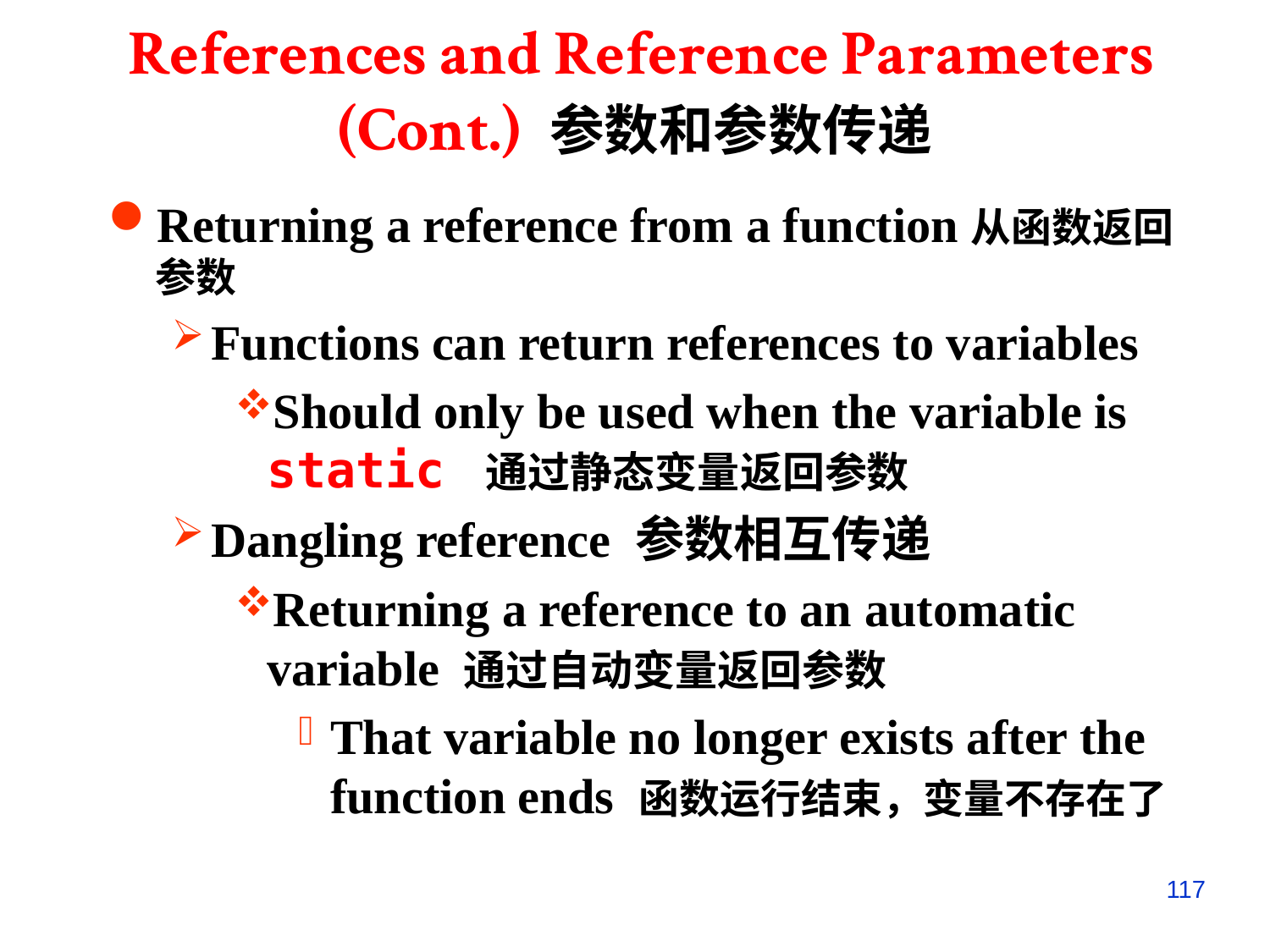

References and Reference Parameters (Cont.) 参数和参数传递
Returning a reference from a function从函数返回参数
Functions can return references to variables
Should only be used when the variable is static 通过静态变量返回参数
Dangling reference 参数相互传递
Returning a reference to an automatic variable 通过自动变量返回参数
That variable no longer exists after the function ends 函数运行结束，变量不存在了
117